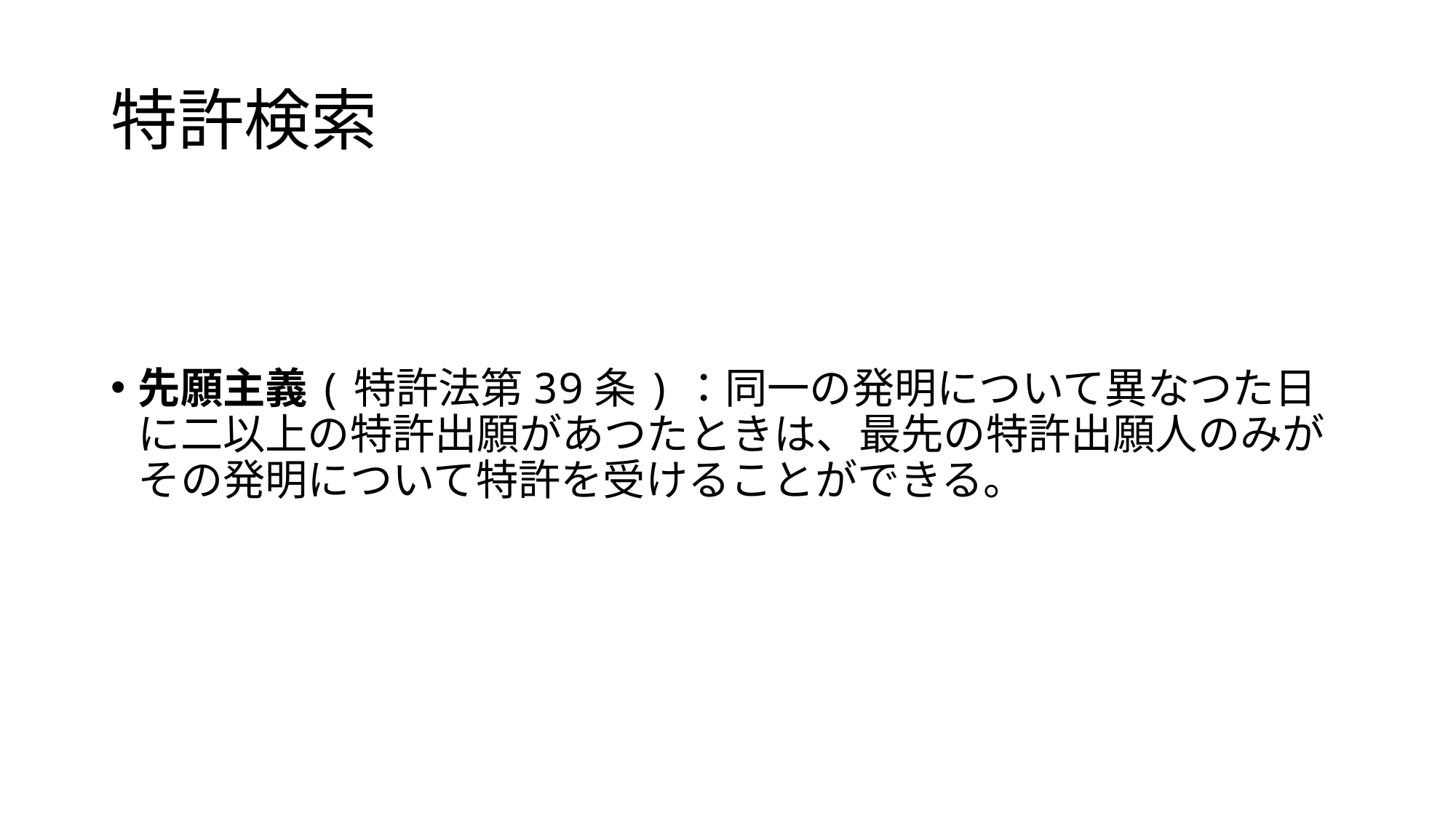

# 特許検索
先願主義(特許法第39条)：同一の発明について異なつた日に二以上の特許出願があつたときは、最先の特許出願人のみがその発明について特許を受けることができる。